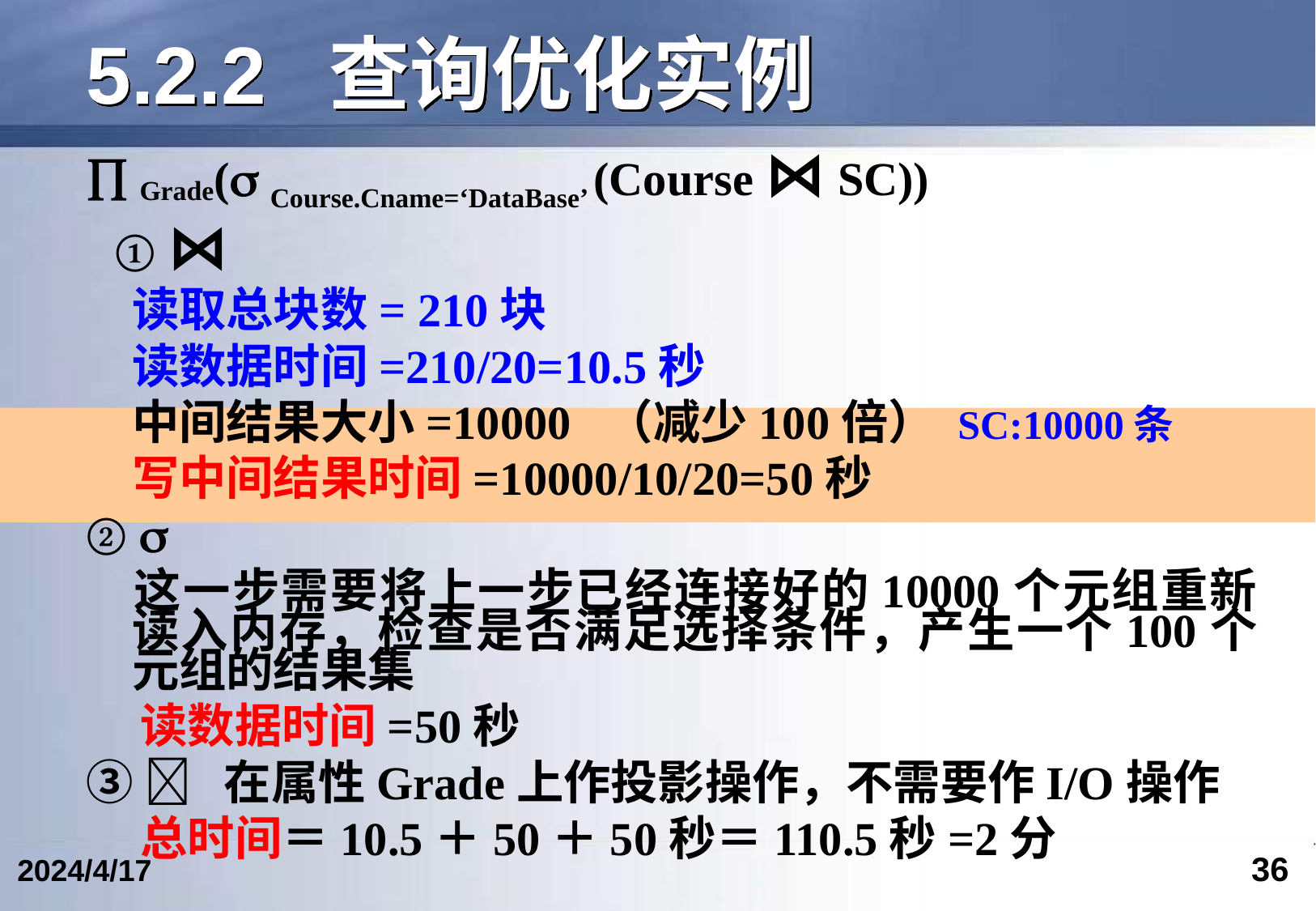

# 5.2.2	查询优化实例
∏ Grade(σ Course.Cname=‘DataBase’ (Course ⋈ SC))
 ① ⋈
	读取总块数= 210块
	读数据时间=210/20=10.5秒
	中间结果大小=10000  （减少100倍） SC:10000条
	写中间结果时间=10000/10/20=50秒
② σ
	这一步需要将上一步已经连接好的10000个元组重新读入内存，检查是否满足选择条件，产生一个100个元组的结果集
    读数据时间=50秒
③ ∏  在属性Grade上作投影操作，不需要作I/O操作
    总时间＝10.5＋50＋50秒＝110.5秒=2分

36
2024/4/17